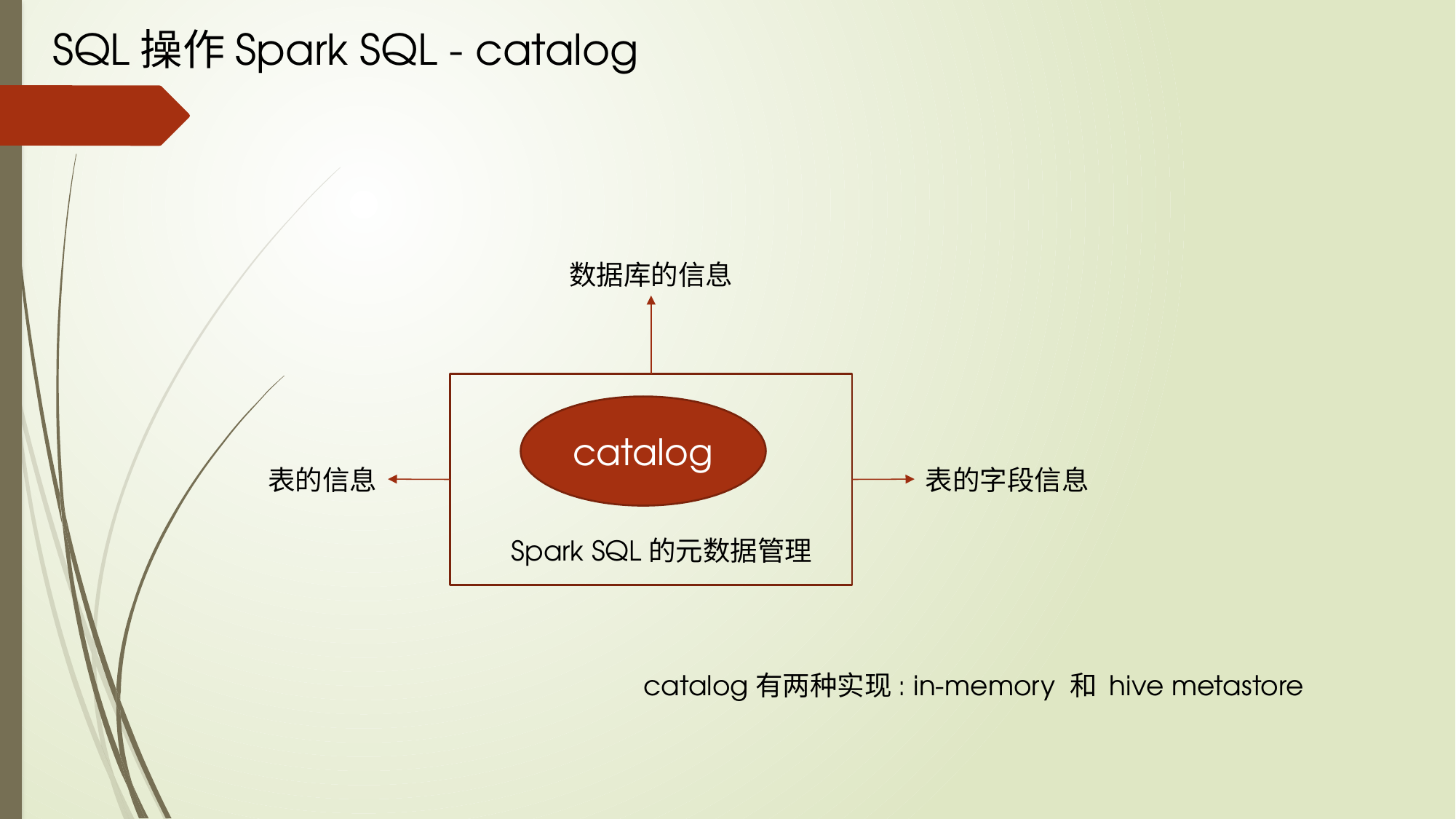

SQL操作Spark SQL - catalog
数据库的信息

catalog
表的信息
表的字段信息
Spark SQL的元数据管理
catalog有两种实现: in-memory 和 hive metastore